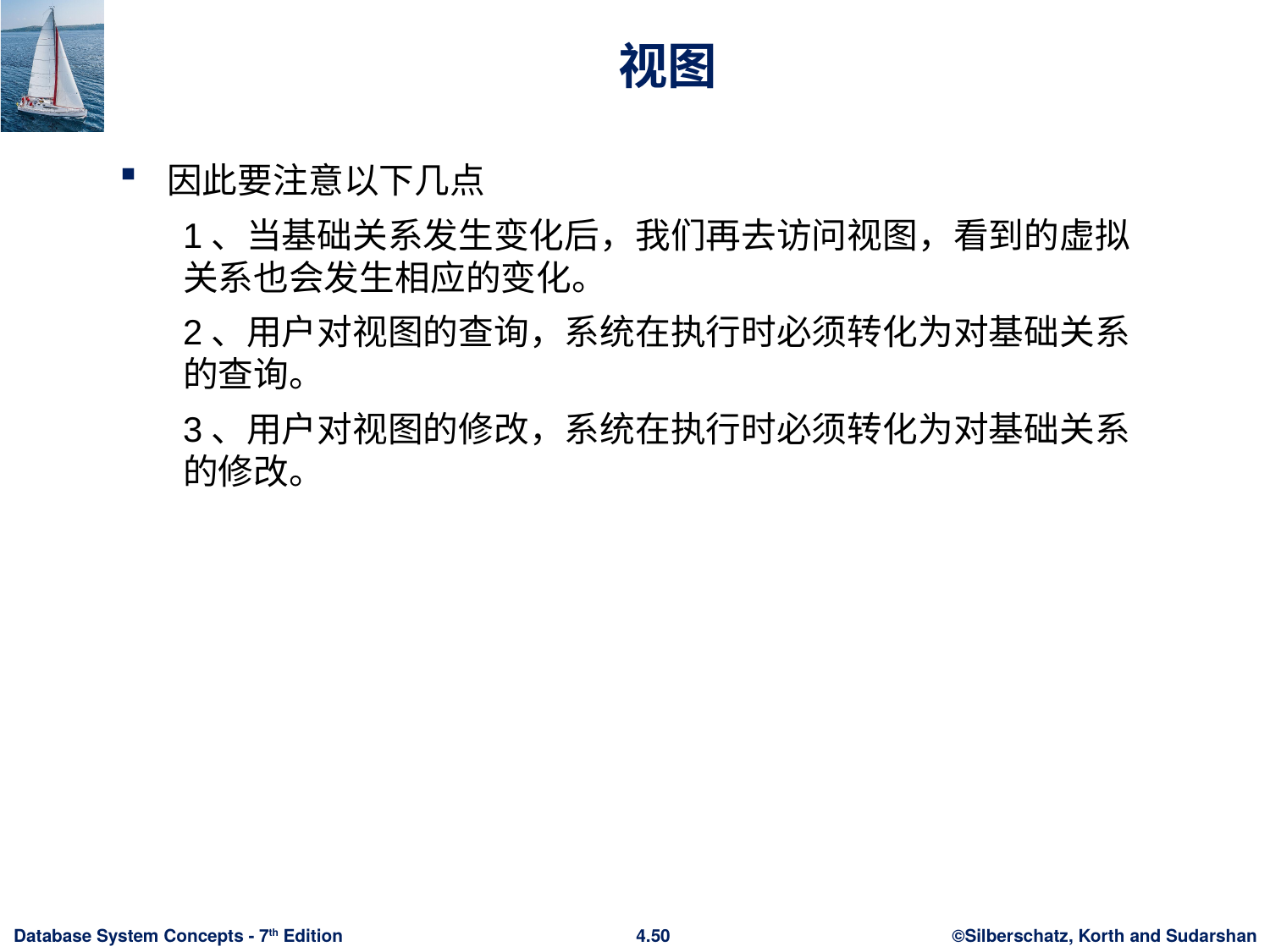

# 视图
因此要注意以下几点
1、当基础关系发生变化后，我们再去访问视图，看到的虚拟关系也会发生相应的变化。
2、用户对视图的查询，系统在执行时必须转化为对基础关系的查询。
3、用户对视图的修改，系统在执行时必须转化为对基础关系的修改。